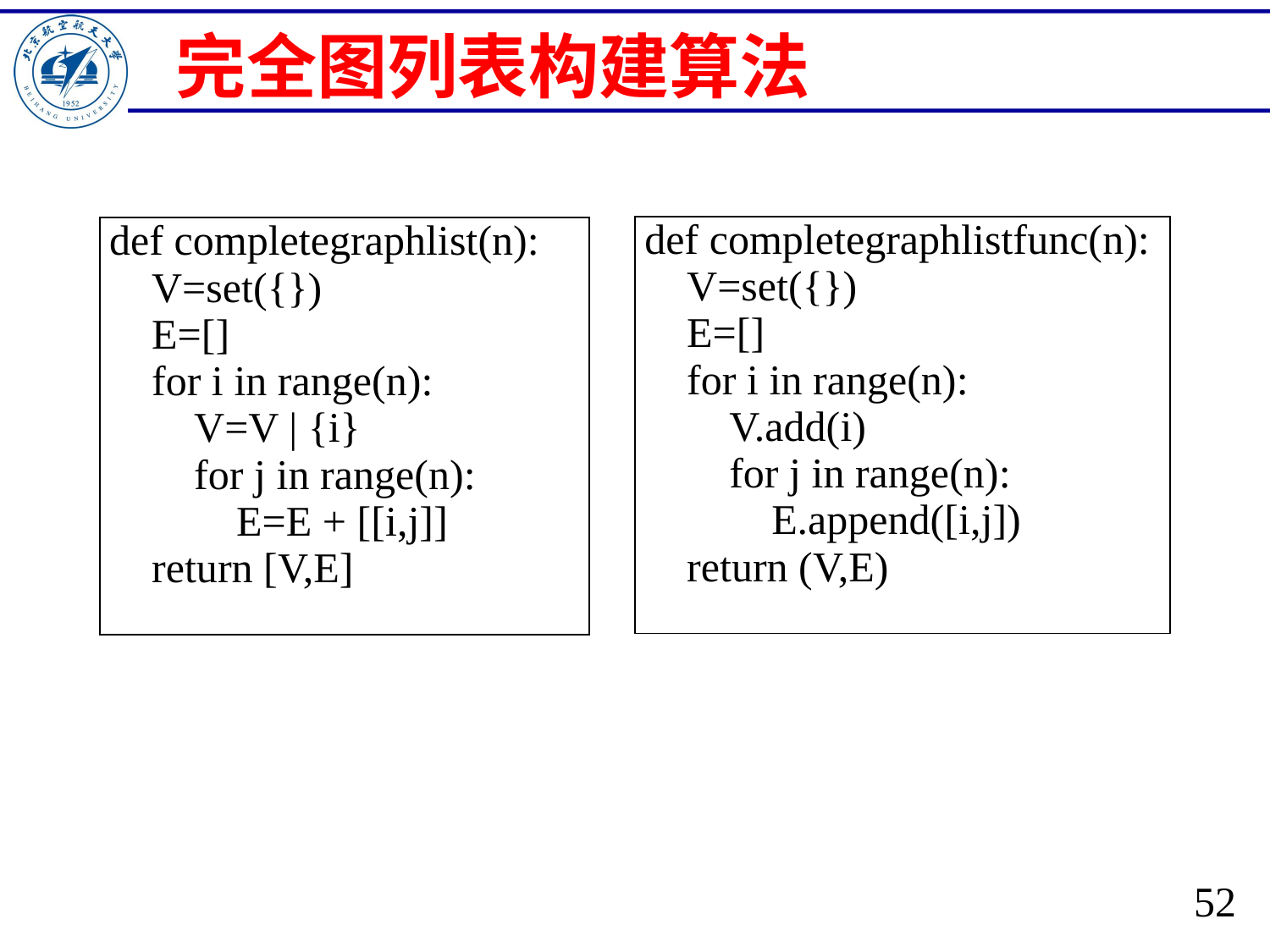

# 完全图列表构建算法

| def completegraphlistfunc(n): V=set({}) E=[] for i in range(n): V.add(i) for j in range(n): E.append([i,j]) return (V,E) |
| --- |
| def completegraphlist(n): V=set({}) E=[] for i in range(n): V=V | {i} for j in range(n): E=E + [[i,j]] return [V,E] |
| --- |